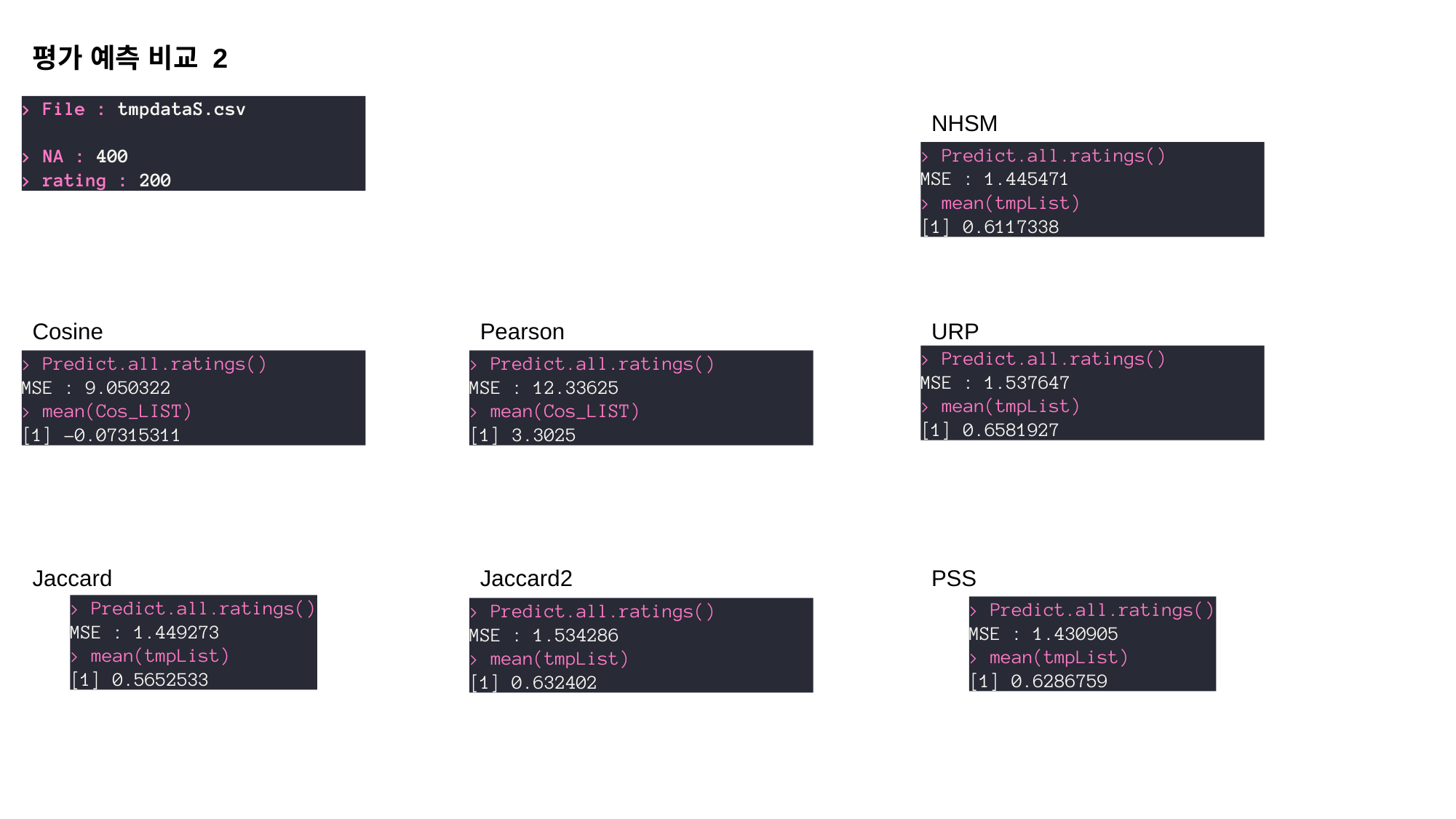

평가 예측 비교 2
> File : tmpdataS.csv

> NA : 400
> rating : 200
NHSM
> Predict.all.ratings()
MSE : 1.445471
> mean(tmpList)
[1] 0.6117338
Cosine
Pearson
URP
> Predict.all.ratings()
MSE : 1.537647
> mean(tmpList)
[1] 0.6581927
> Predict.all.ratings()
MSE : 9.050322
> mean(Cos_LIST)
[1] -0.07315311
> Predict.all.ratings()
MSE : 12.33625
> mean(Cos_LIST)
[1] 3.3025
Jaccard
PSS
Jaccard2
> Predict.all.ratings()
MSE : 1.449273
> mean(tmpList)
[1] 0.5652533
> Predict.all.ratings()
MSE : 1.430905
> mean(tmpList)
[1] 0.6286759
> Predict.all.ratings()
MSE : 1.534286
> mean(tmpList)
[1] 0.632402